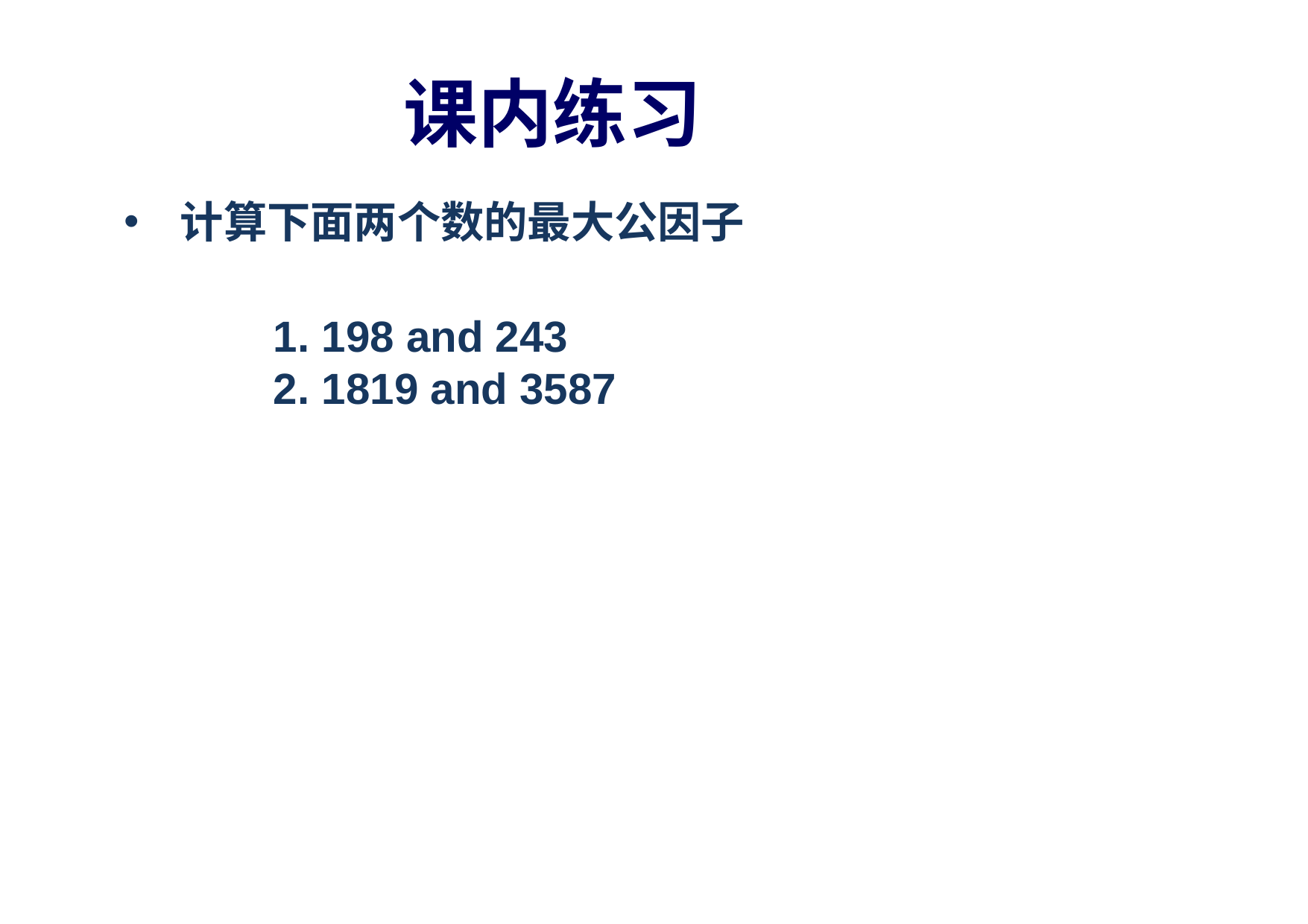

课内练习
计算下面两个数的最大公因子
1. 198 and 243
2. 1819 and 3587